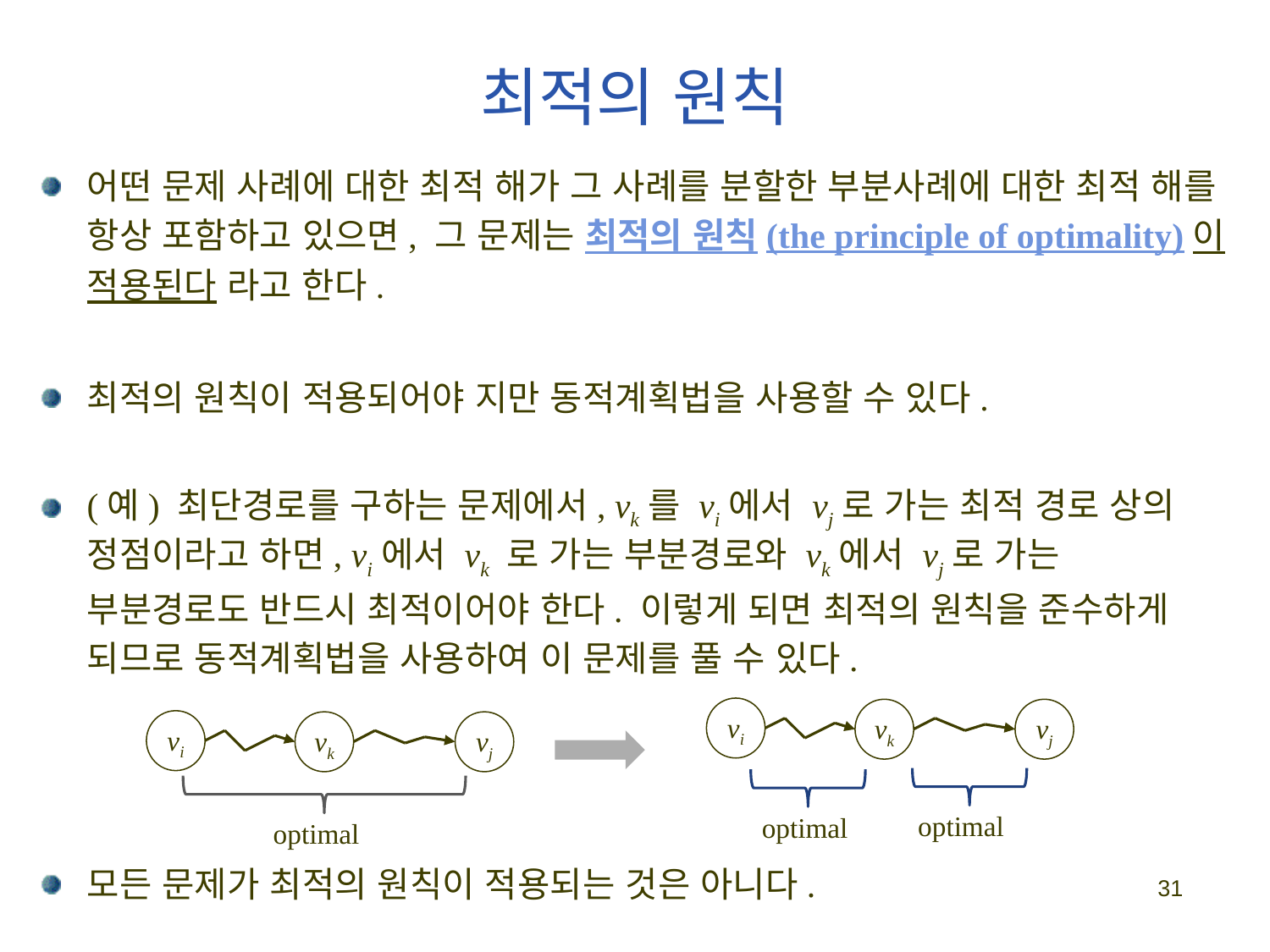

# 최적의 원칙
어떤 문제 사례에 대한 최적 해가 그 사례를 분할한 부분사례에 대한 최적 해를 항상 포함하고 있으면, 그 문제는 최적의 원칙(the principle of optimality)이 적용된다 라고 한다.

최적의 원칙이 적용되어야 지만 동적계획법을 사용할 수 있다.

(예) 최단경로를 구하는 문제에서, vk를 vi에서 vj로 가는 최적 경로 상의 정점이라고 하면, vi에서 vk 로 가는 부분경로와 vk에서 vj로 가는 부분경로도 반드시 최적이어야 한다. 이렇게 되면 최적의 원칙을 준수하게 되므로 동적계획법을 사용하여 이 문제를 풀 수 있다.

모든 문제가 최적의 원칙이 적용되는 것은 아니다.

vi
vk
vj
vi
vk
vj

optimal
optimal
optimal
31